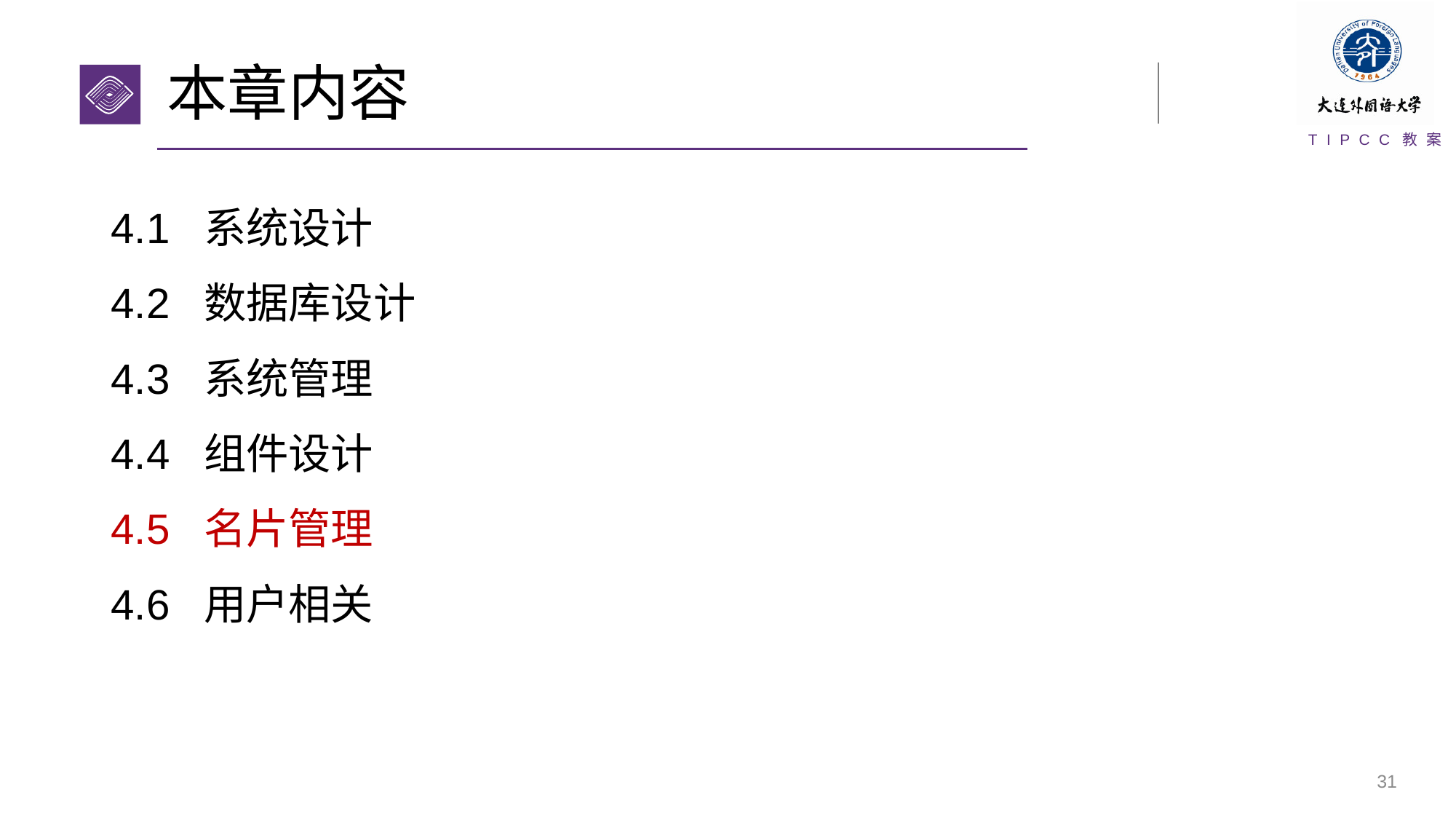

# 本章内容
4.1  系统设计
4.2  数据库设计
4.3  系统管理
4.4  组件设计
4.5  名片管理
4.6  用户相关
31